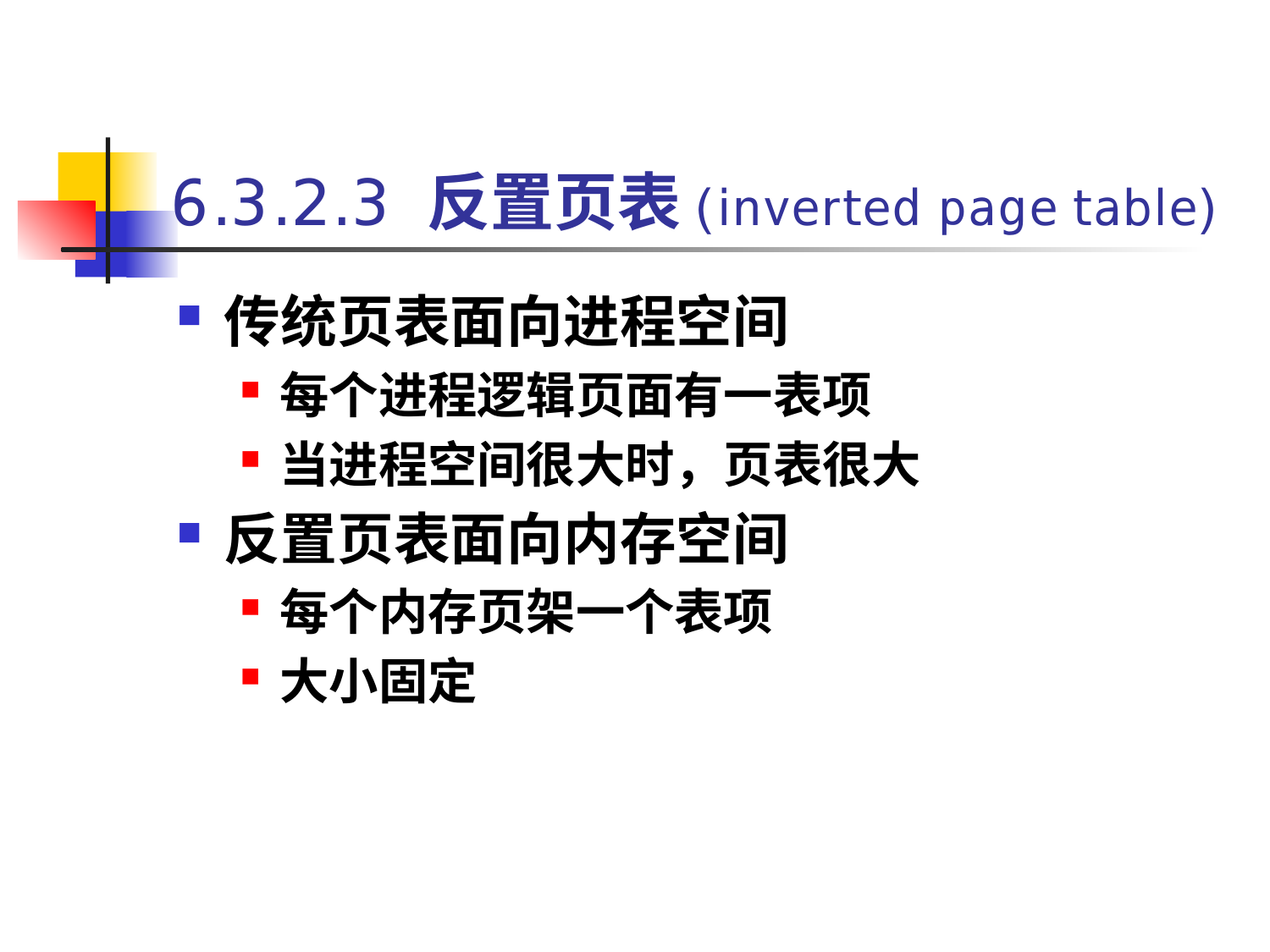

# 6.3.2.3 反置页表(inverted page table)
传统页表面向进程空间
每个进程逻辑页面有一表项
当进程空间很大时，页表很大
反置页表面向内存空间
每个内存页架一个表项
大小固定